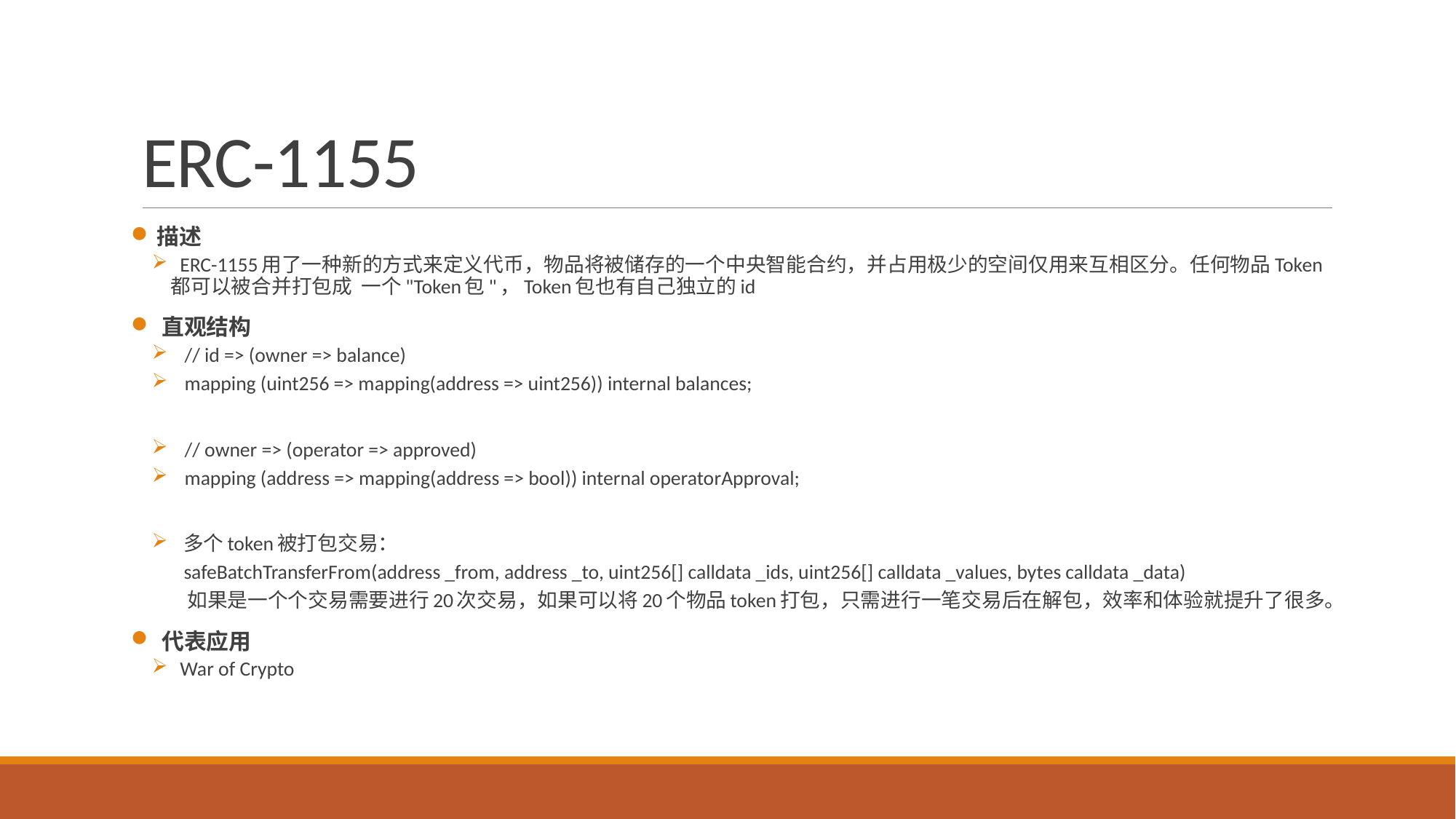

# ERC-1155
 描述
  ERC-1155用了一种新的方式来定义代币，物品将被储存的一个中央智能合约，并占用极少的空间仅用来互相区分。任何物品Token都可以被合并打包成  一个"Token包"，Token包也有自己独立的id
  直观结构
   // id => (owner => balance)
   mapping (uint256 => mapping(address => uint256)) internal balances;

   // owner => (operator => approved)
   mapping (address => mapping(address => bool)) internal operatorApproval;

  多个token被打包交易：
       safeBatchTransferFrom(address _from, address _to, uint256[] calldata _ids, uint256[] calldata _values, bytes calldata _data)
       如果是一个个交易需要进行20次交易，如果可以将20个物品token打包，只需进行一笔交易后在解包，效率和体验就提升了很多。
  代表应用
  War of Crypto